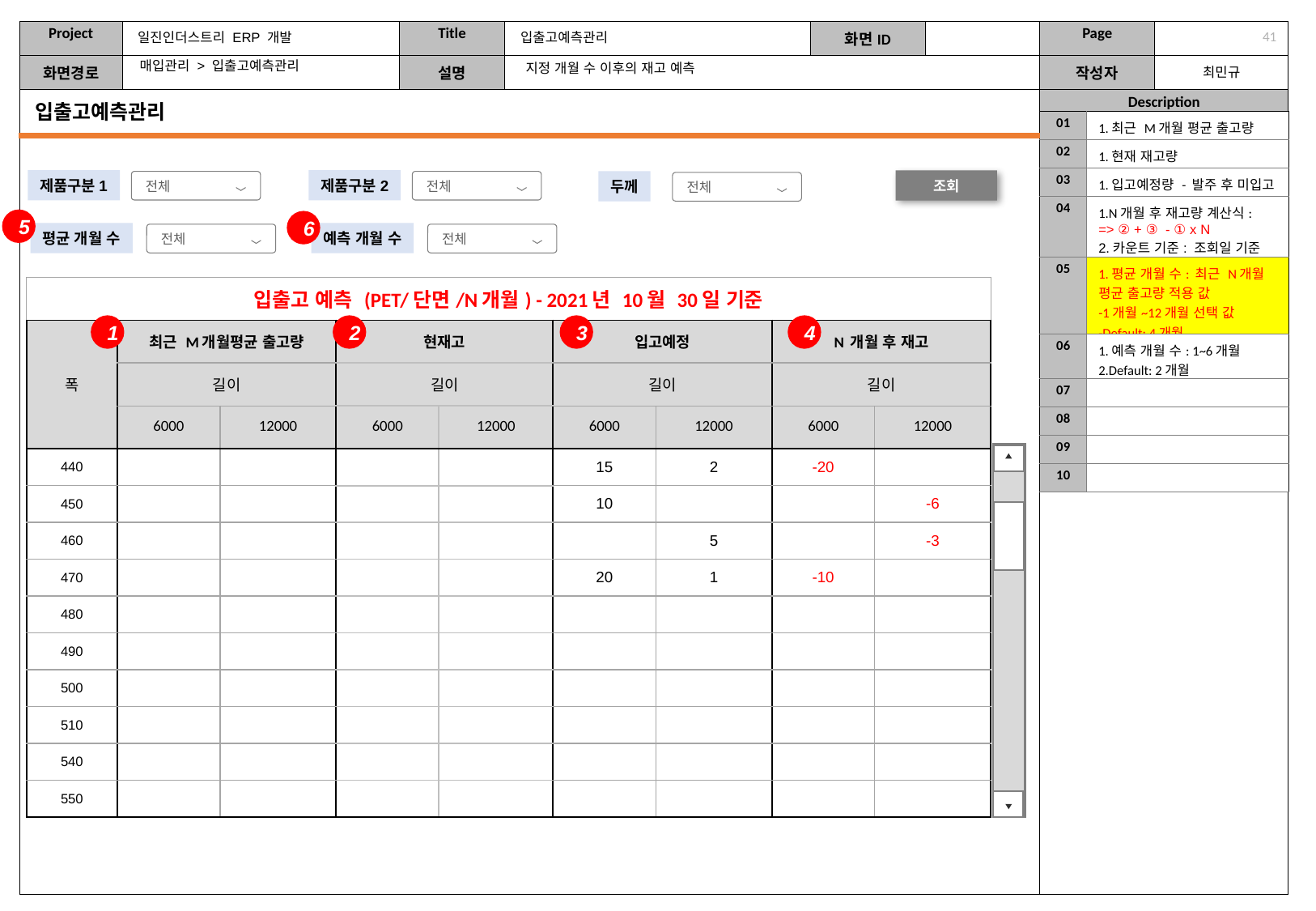

일진인더스트리 ERP 개발

입출고예측관리
41
매입관리 > 입출고예측관리

지정 개월 수 이후의 재고 예측
입출고예측관리
| 01 | 1.최근 M개월 평균 출고량 |
| --- | --- |
| 02 | 1.현재 재고량 |
| 03 | 1.입고예정량 - 발주 후 미입고 |
| 04 | 1.N개월 후 재고량 계산식: => ② + ③ - ① x N 2.카운트 기준: 조회일 기준 |
| 05 | 1.평균 개월 수: 최근 N개월 평균 출고량 적용 값 -1개월~12개월 선택 값 -Default: 4개월 |
| 06 | 1.예측 개월 수: 1~6개월 2.Default: 2개월 |
| 07 |  |
| 08 |  |
| 09 |  |
| 10 |  |
제품구분1
제품구분2
조회
두께
전체

전체

전체

5
6
평균 개월 수
예측 개월 수
전체

전체

| 입출고 예측 (PET/단면/N개월) - 2021년 10월 30일 기준 |  |  |  |  |  |  |  |  |
| --- | --- | --- | --- | --- | --- | --- | --- | --- |
| 폭 | 최근 M개월평균 출고량 |  | 현재고 |  | 입고예정 |  | N 개월 후 재고 |  |
| 폭 | 길이 |  | 길이 |  | 길이 |  | 길이 |  |
| 폭 | 6000 | 12000 | 6000 | 12000 | 6000 | 12000 | 6000 | 12000 |
| 440 |  |  |  |  | 15 | 2 | -20 |  |
| 450 |  |  |  |  | 10 |  |  | -6 |
| 460 |  |  |  |  |  | 5 |  | -3 |
| 470 |  |  |  |  | 20 | 1 | -10 |  |
| 480 |  |  |  |  |  |  |  |  |
| 490 |  |  |  |  |  |  |  |  |
| 500 |  |  |  |  |  |  |  |  |
| 510 |  |  |  |  |  |  |  |  |
| 540 |  |  |  |  |  |  |  |  |
| 550 |  |  |  |  |  |  |  |  |
1
2
3
4